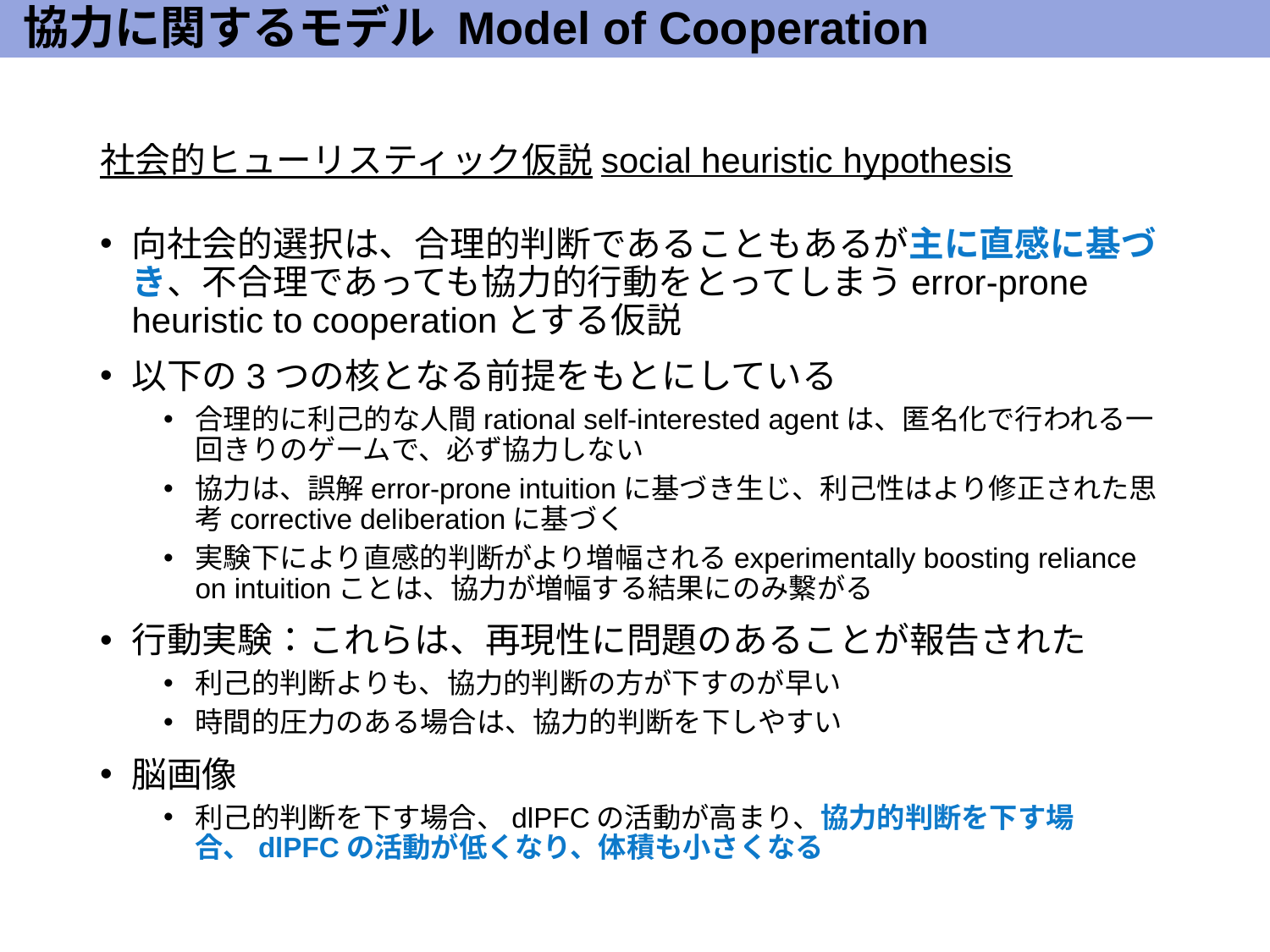

# 協力に関するモデル Model of Cooperation
社会的ヒューリスティック仮説social heuristic hypothesis
向社会的選択は、合理的判断であることもあるが主に直感に基づき、不合理であっても協力的行動をとってしまうerror-prone heuristic to cooperationとする仮説
以下の3つの核となる前提をもとにしている
合理的に利己的な人間rational self-interested agentは、匿名化で行われる一回きりのゲームで、必ず協力しない
協力は、誤解error-prone intuitionに基づき生じ、利己性はより修正された思考corrective deliberationに基づく
実験下により直感的判断がより増幅されるexperimentally boosting reliance on intuitionことは、協力が増幅する結果にのみ繋がる
行動実験：これらは、再現性に問題のあることが報告された
利己的判断よりも、協力的判断の方が下すのが早い
時間的圧力のある場合は、協力的判断を下しやすい
脳画像
利己的判断を下す場合、dlPFCの活動が高まり、協力的判断を下す場合、dlPFCの活動が低くなり、体積も小さくなる